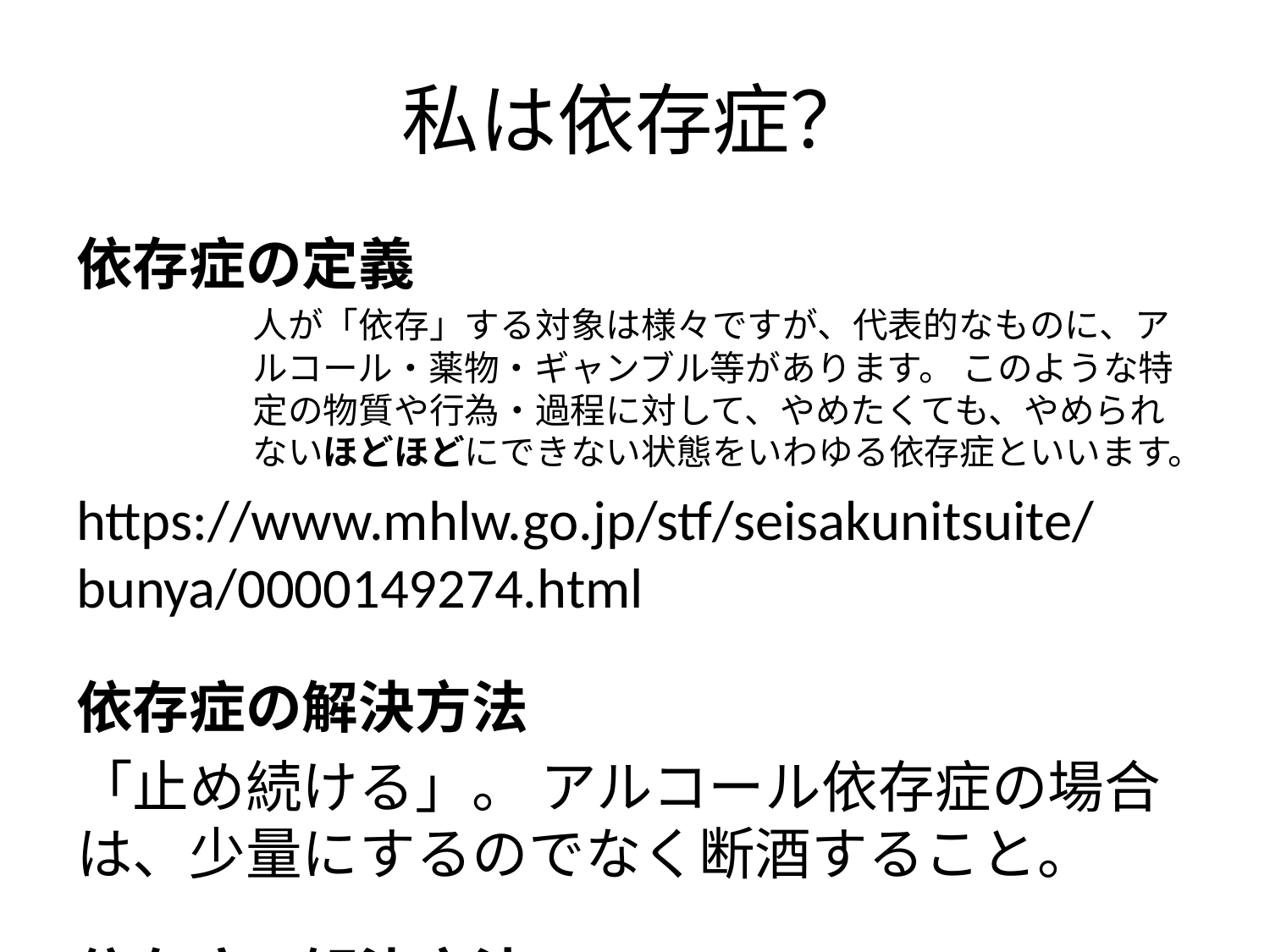

# 私は依存症？
依存症の定義
人が「依存」する対象は様々ですが、代表的なものに、アルコール・薬物・ギャンブル等があります。 このような特定の物質や行為・過程に対して、やめたくても、やめられないほどほどにできない状態をいわゆる依存症といいます。
https://www.mhlw.go.jp/stf/seisakunitsuite/bunya/0000149274.html
依存症の解決方法
「止め続ける」。 アルコール依存症の場合は、少量にするのでなく断酒すること。
依存症の解決方法
私を「漫画依存症」だと仮定すると、本当は漫画断ちしなくてはいけない。 でも、漫画を断つには、インターネット回線を解約したり、スマートフォンを持たない生活にする必要がある。 現代社会でこれできる？